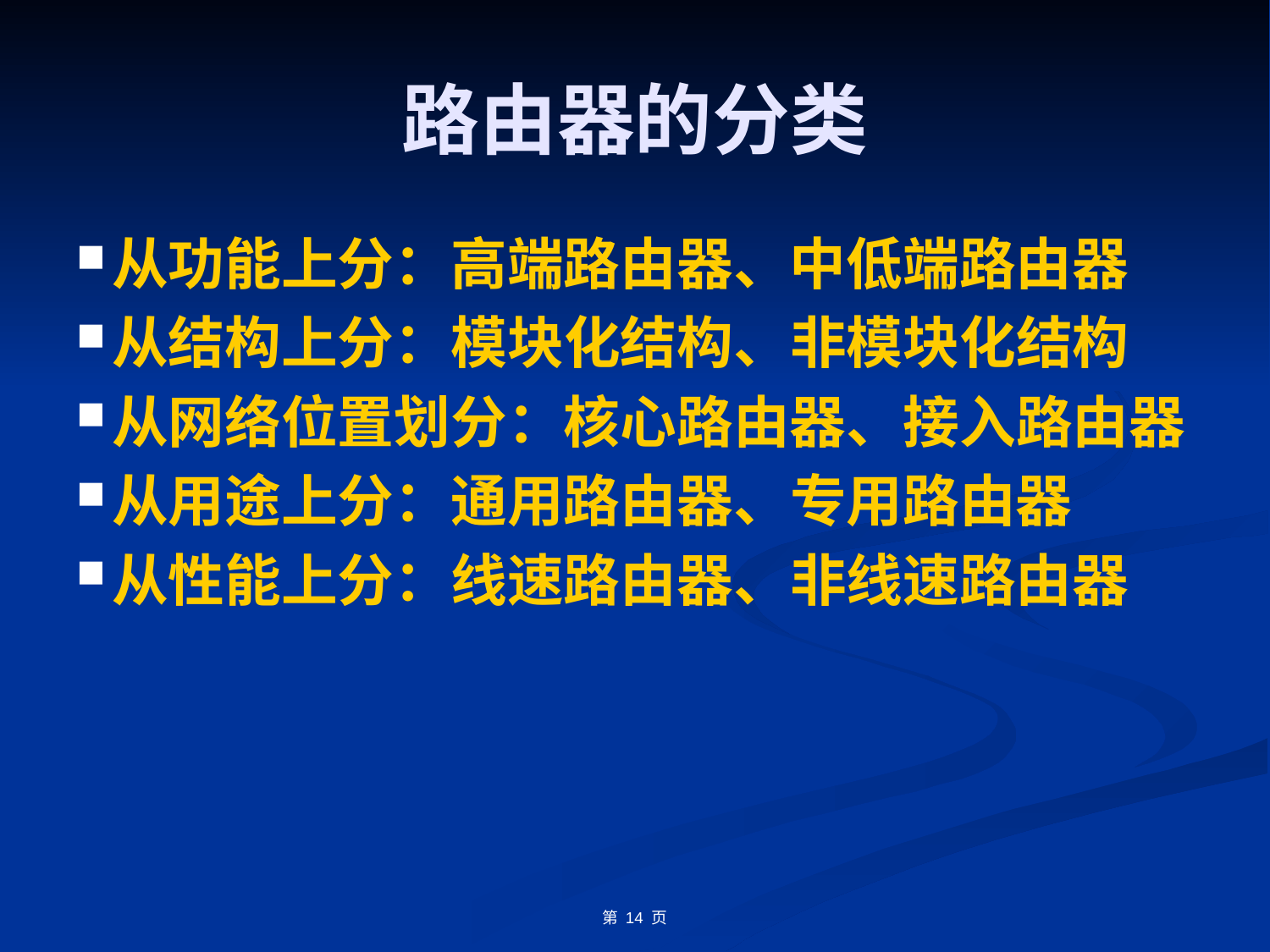

# 路由器的分类
从功能上分：高端路由器、中低端路由器
从结构上分：模块化结构、非模块化结构
从网络位置划分：核心路由器、接入路由器
从用途上分：通用路由器、专用路由器
从性能上分：线速路由器、非线速路由器
第 14 页